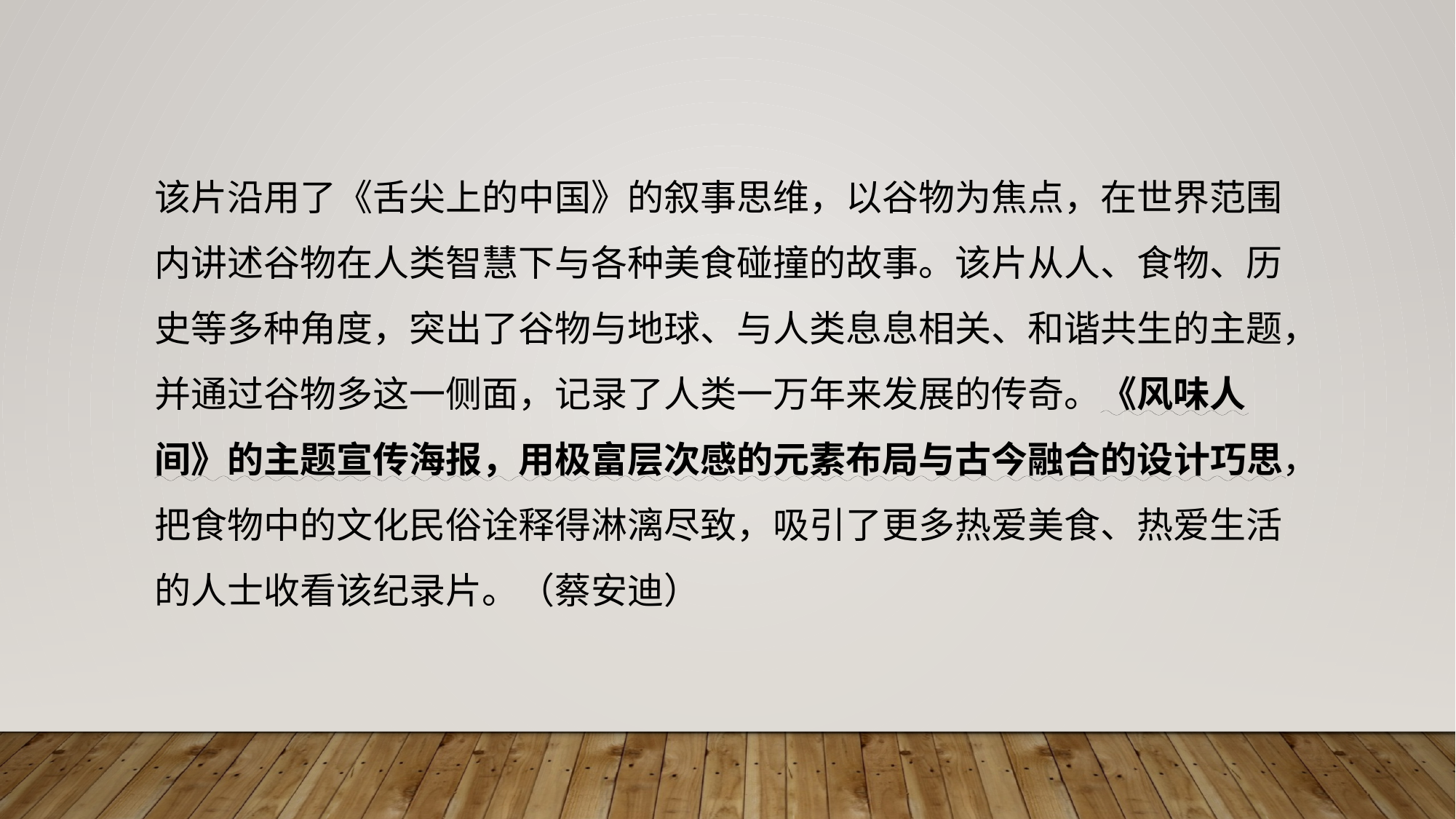

该片沿用了《舌尖上的中国》的叙事思维，以谷物为焦点，在世界范围内讲述谷物在人类智慧下与各种美食碰撞的故事。该片从人、食物、历史等多种角度，突出了谷物与地球、与人类息息相关、和谐共生的主题，并通过谷物多这一侧面，记录了人类一万年来发展的传奇。《风味人间》的主题宣传海报，用极富层次感的元素布局与古今融合的设计巧思，把食物中的文化民俗诠释得淋漓尽致，吸引了更多热爱美食、热爱生活的人士收看该纪录片。（蔡安迪）